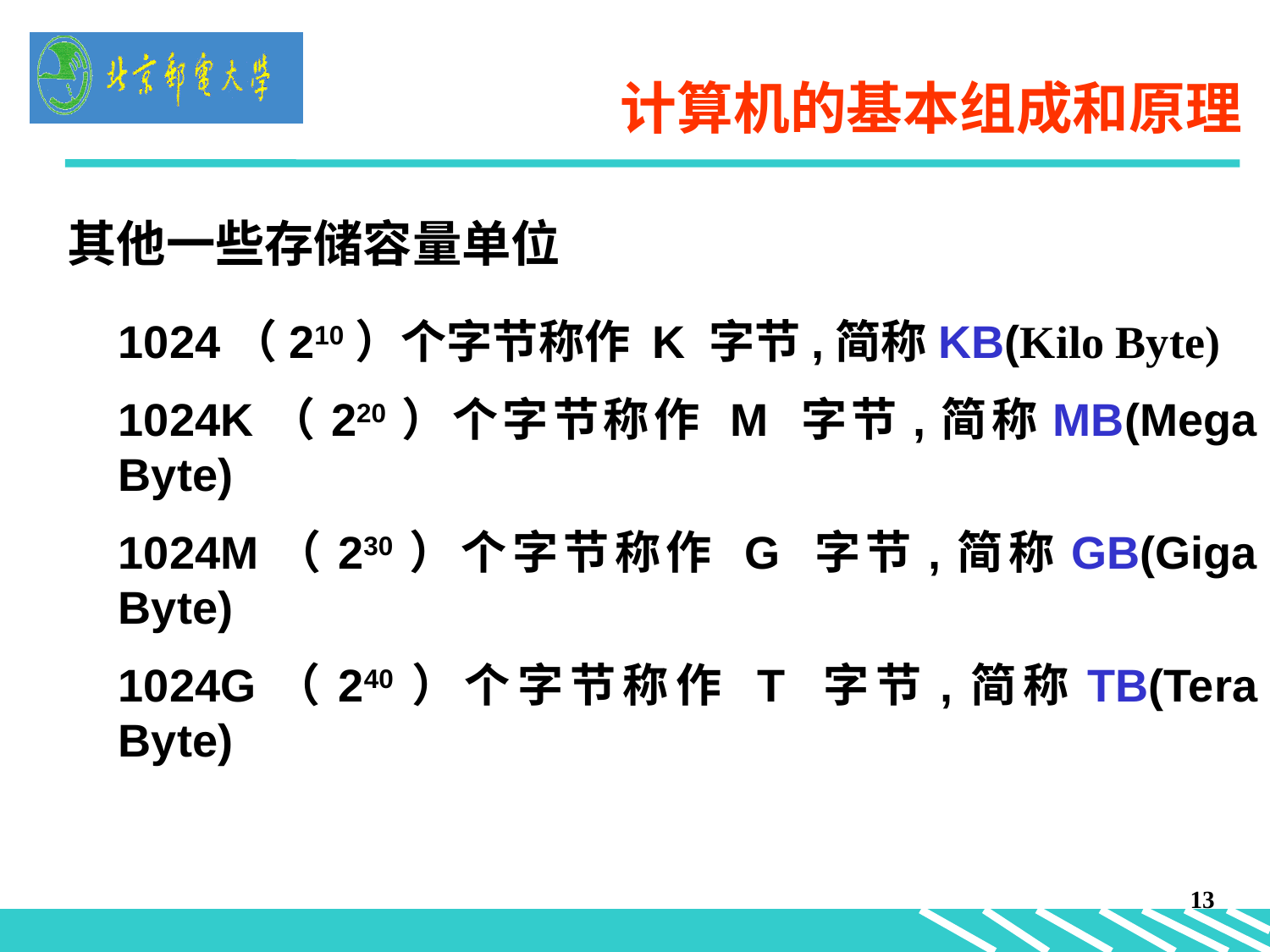

计算机的基本组成和原理
其他一些存储容量单位
1024（210）个字节称作 K 字节,简称KB(Kilo Byte)
1024K（220）个字节称作 M 字节,简称MB(Mega Byte)
1024M（230）个字节称作 G 字节,简称GB(Giga Byte)
1024G（240）个字节称作 T 字节,简称TB(Tera Byte)
13